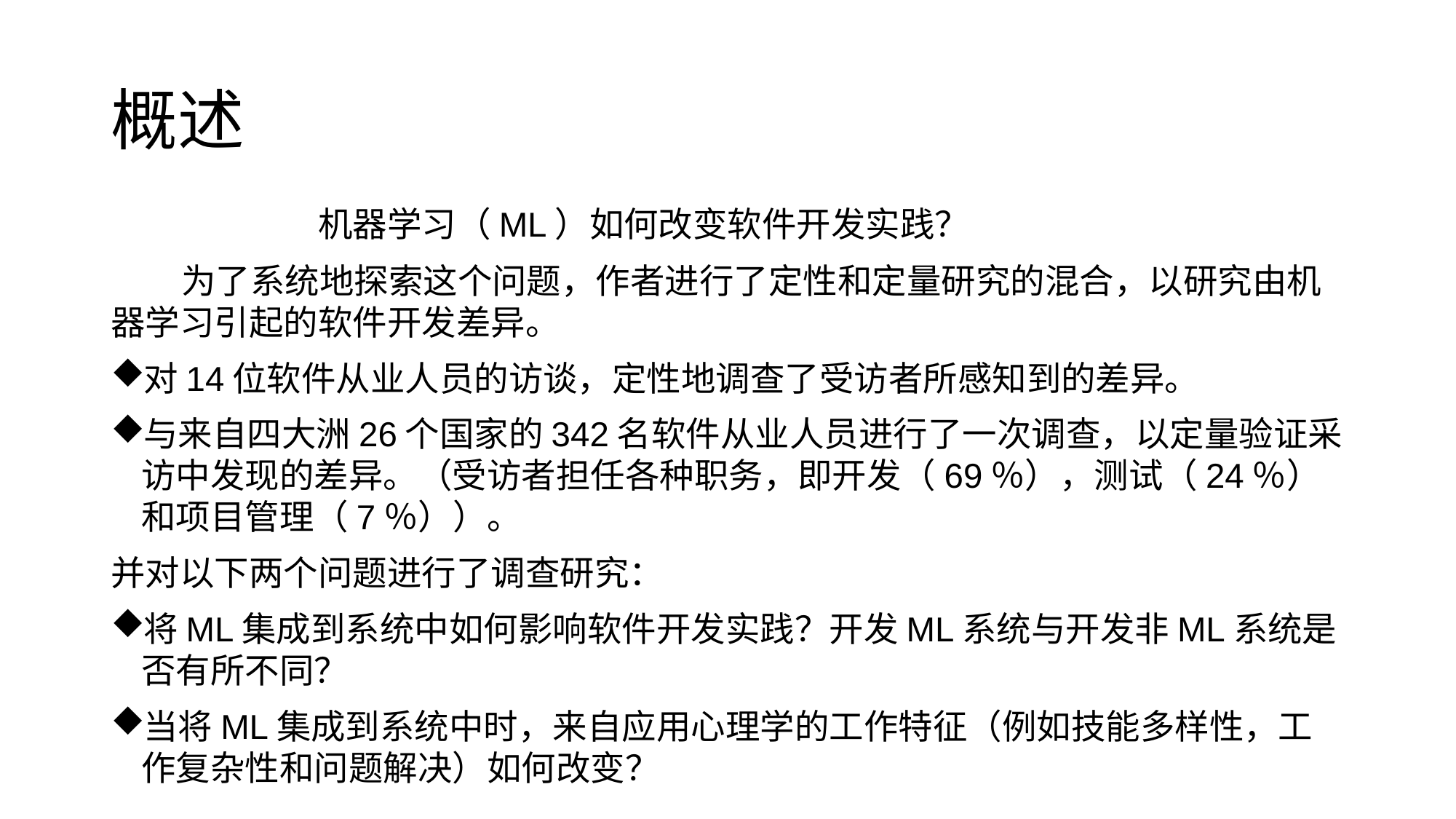

# 概述
		机器学习（ML）如何改变软件开发实践？
        为了系统地探索这个问题，作者进行了定性和定量研究的混合，以研究由机器学习引起的软件开发差异。
对14位软件从业人员的访谈，定性地调查了受访者所感知到的差异。
与来自四大洲26个国家的342名软件从业人员进行了一次调查，以定量验证采访中发现的差异。（受访者担任各种职务，即开发（69％），测试（24％）和项目管理（7％））。
并对以下两个问题进行了调查研究：
将ML集成到系统中如何影响软件开发实践？开发ML系统与开发非ML系统是否有所不同？
当将ML集成到系统中时，来自应用心理学的工作特征（例如技能多样性，工作复杂性和问题解决）如何改变？